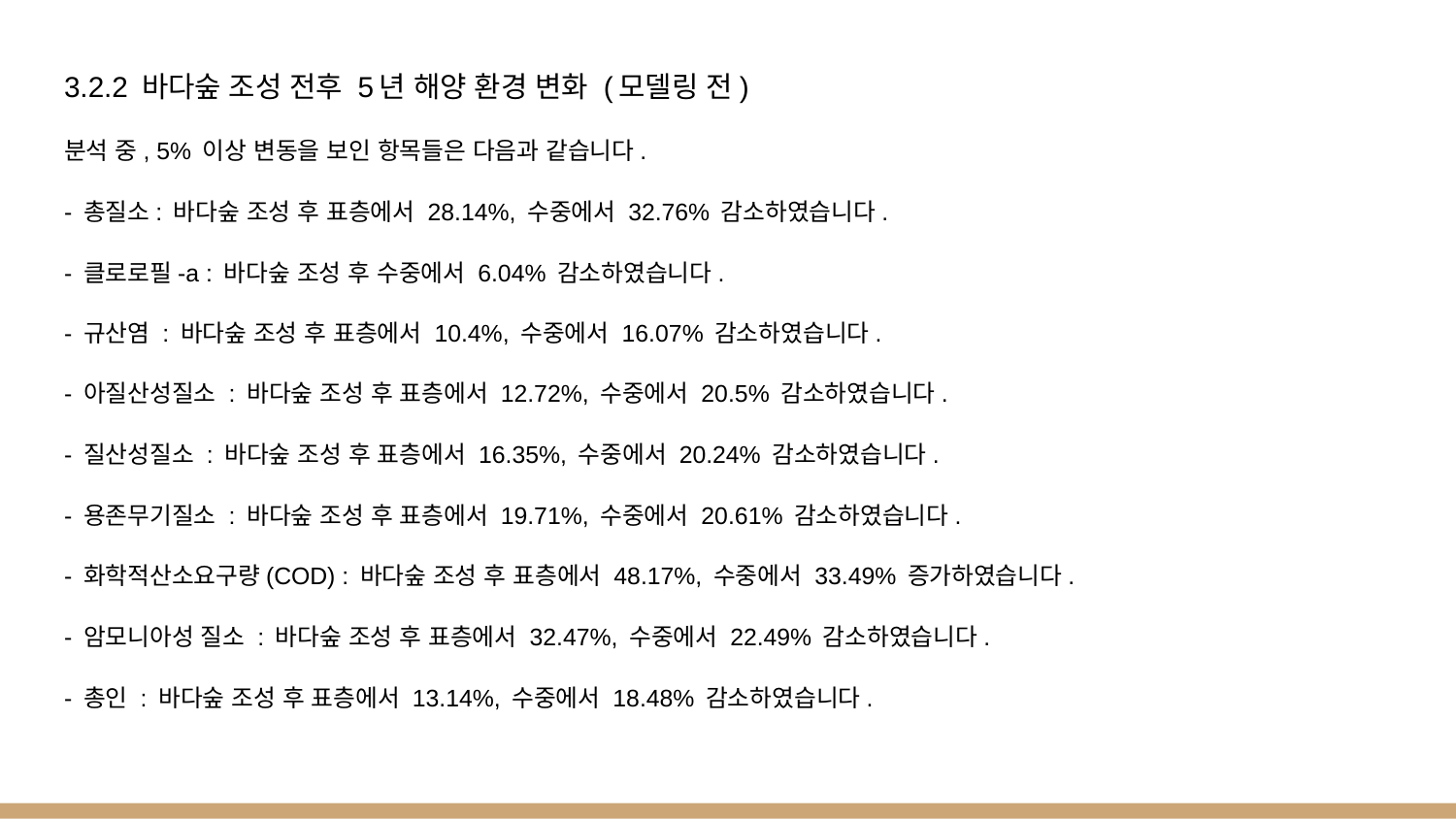

3.2.2 바다숲 조성 전후 5년 해양 환경 변화 (모델링 전)
분석 중, 5% 이상 변동을 보인 항목들은 다음과 같습니다.
- 총질소: 바다숲 조성 후 표층에서 28.14%, 수중에서 32.76% 감소하였습니다.
- 클로로필-a : 바다숲 조성 후 수중에서 6.04% 감소하였습니다.
- 규산염 : 바다숲 조성 후 표층에서 10.4%, 수중에서 16.07% 감소하였습니다.
- 아질산성질소 : 바다숲 조성 후 표층에서 12.72%, 수중에서 20.5% 감소하였습니다.
- 질산성질소 : 바다숲 조성 후 표층에서 16.35%, 수중에서 20.24% 감소하였습니다.
- 용존무기질소 : 바다숲 조성 후 표층에서 19.71%, 수중에서 20.61% 감소하였습니다.
- 화학적산소요구량(COD) : 바다숲 조성 후 표층에서 48.17%, 수중에서 33.49% 증가하였습니다.
- 암모니아성 질소 : 바다숲 조성 후 표층에서 32.47%, 수중에서 22.49% 감소하였습니다.
- 총인 : 바다숲 조성 후 표층에서 13.14%, 수중에서 18.48% 감소하였습니다.